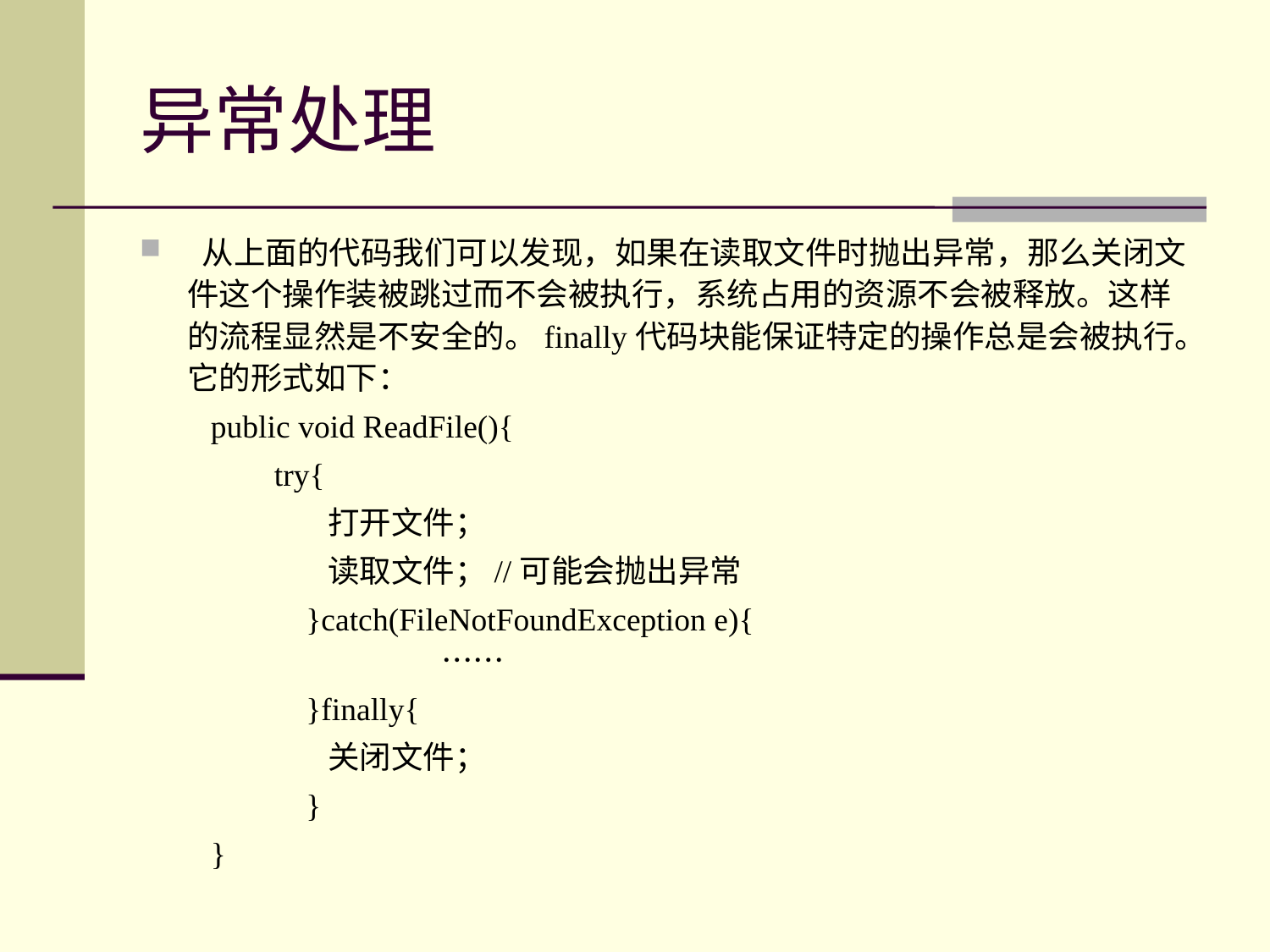

# 异常处理
 从上面的代码我们可以发现，如果在读取文件时抛出异常，那么关闭文件这个操作装被跳过而不会被执行，系统占用的资源不会被释放。这样的流程显然是不安全的。finally代码块能保证特定的操作总是会被执行。它的形式如下：
　　public void ReadFile(){
　　　　try{
   　　　　　打开文件；
   　　　　　读取文件；//可能会抛出异常
　　　　　}catch(FileNotFoundException e){
     	　　　　……
　　　　　}finally{
   　　　　　关闭文件；
　　　　　}
　　}